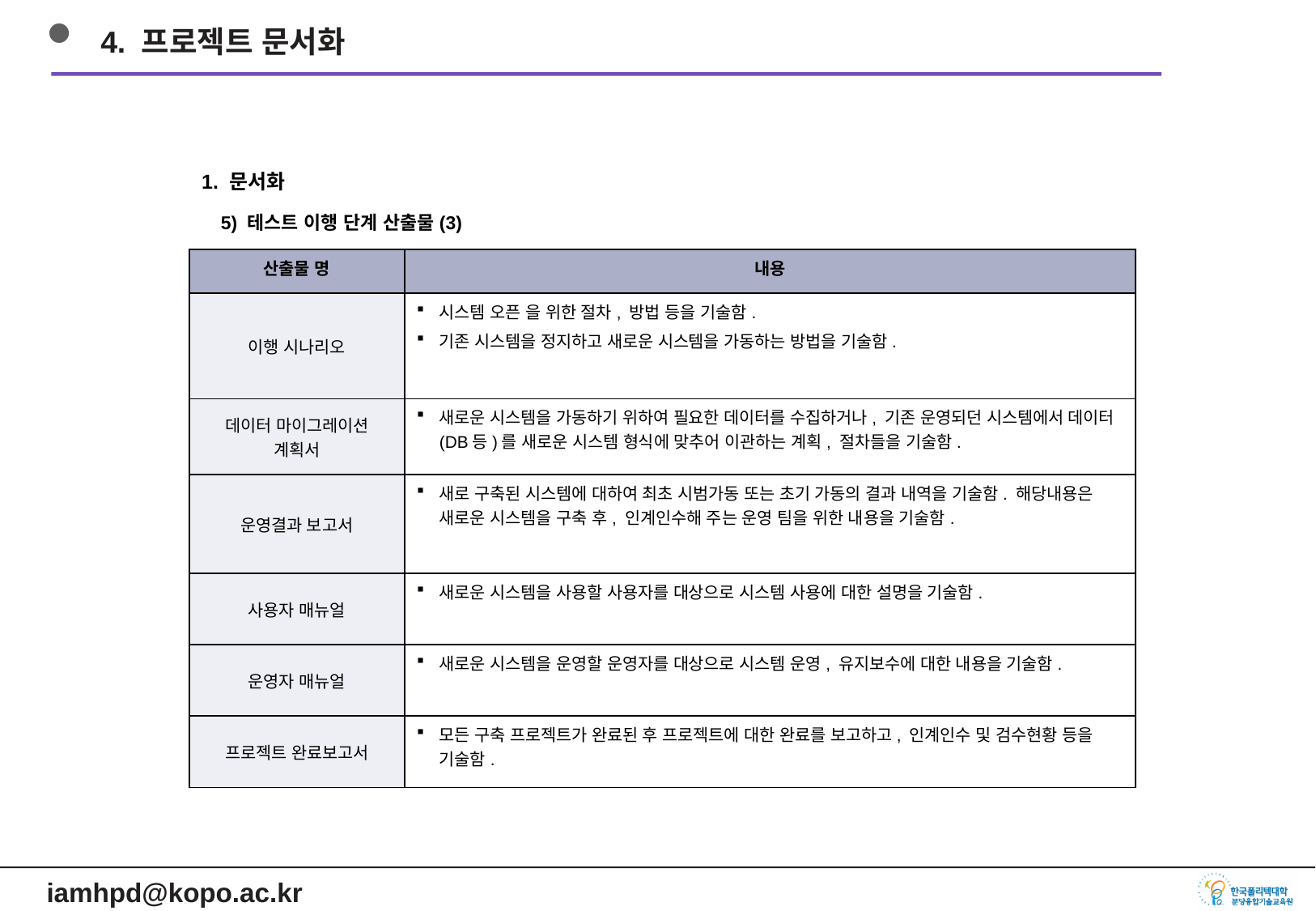

4. 프로젝트 문서화
1. 문서화
5) 테스트 이행 단계 산출물(3)
| 산출물 명 | 내용 |
| --- | --- |
| 이행 시나리오 | 시스템 오픈 을 위한 절차, 방법 등을 기술함. 기존 시스템을 정지하고 새로운 시스템을 가동하는 방법을 기술함. |
| 데이터 마이그레이션 계획서 | 새로운 시스템을 가동하기 위하여 필요한 데이터를 수집하거나, 기존 운영되던 시스템에서 데이터(DB등)를 새로운 시스템 형식에 맞추어 이관하는 계획, 절차들을 기술함. |
| 운영결과 보고서 | 새로 구축된 시스템에 대하여 최초 시범가동 또는 초기 가동의 결과 내역을 기술함. 해당내용은 새로운 시스템을 구축 후, 인계인수해 주는 운영 팀을 위한 내용을 기술함. |
| 사용자 매뉴얼 | 새로운 시스템을 사용할 사용자를 대상으로 시스템 사용에 대한 설명을 기술함. |
| 운영자 매뉴얼 | 새로운 시스템을 운영할 운영자를 대상으로 시스템 운영, 유지보수에 대한 내용을 기술함. |
| 프로젝트 완료보고서 | 모든 구축 프로젝트가 완료된 후 프로젝트에 대한 완료를 보고하고, 인계인수 및 검수현황 등을 기술함. |